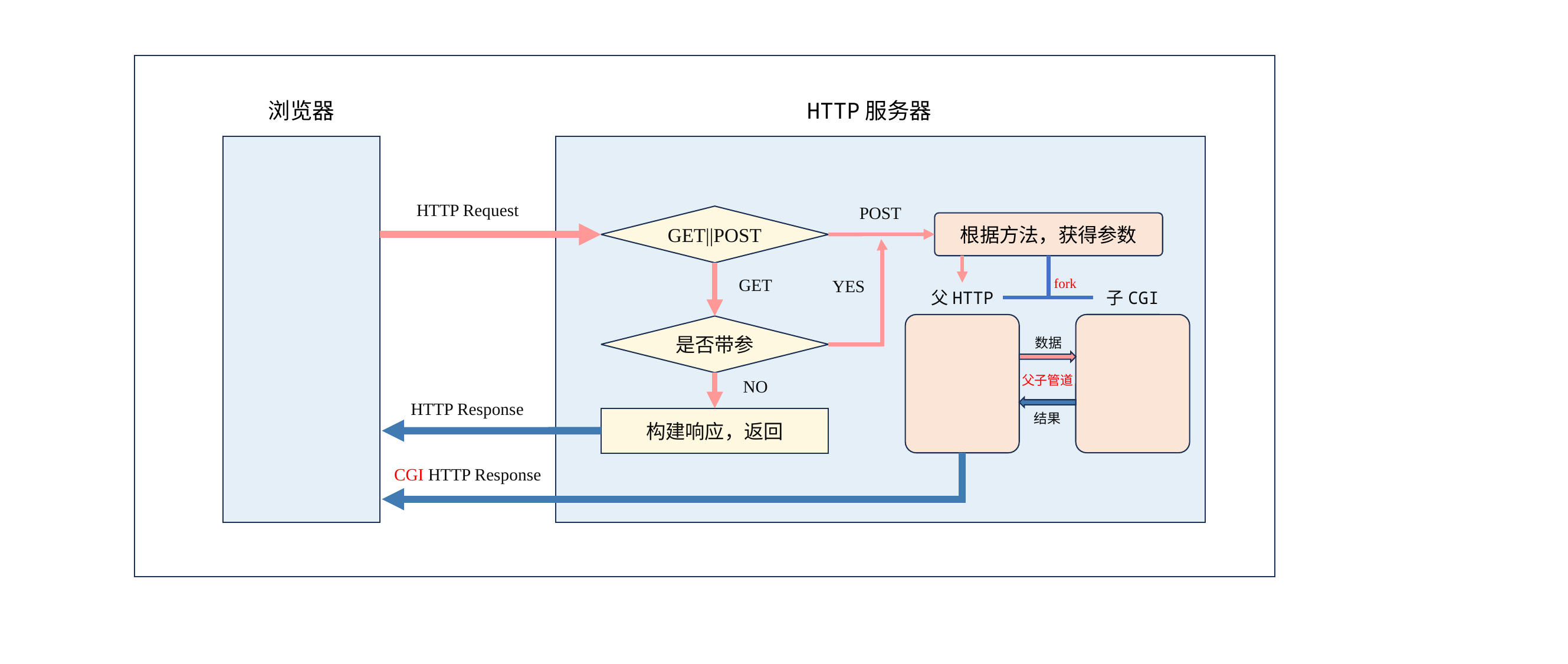

浏览器
HTTP服务器

根据方法，获得参数

HTTP Request
POST
GET||POST
GET
fork
YES
父HTTP
子CGI

是否带参
数据

父子管道
NO
HTTP Response

结果
构建响应，返回
CGI HTTP Response